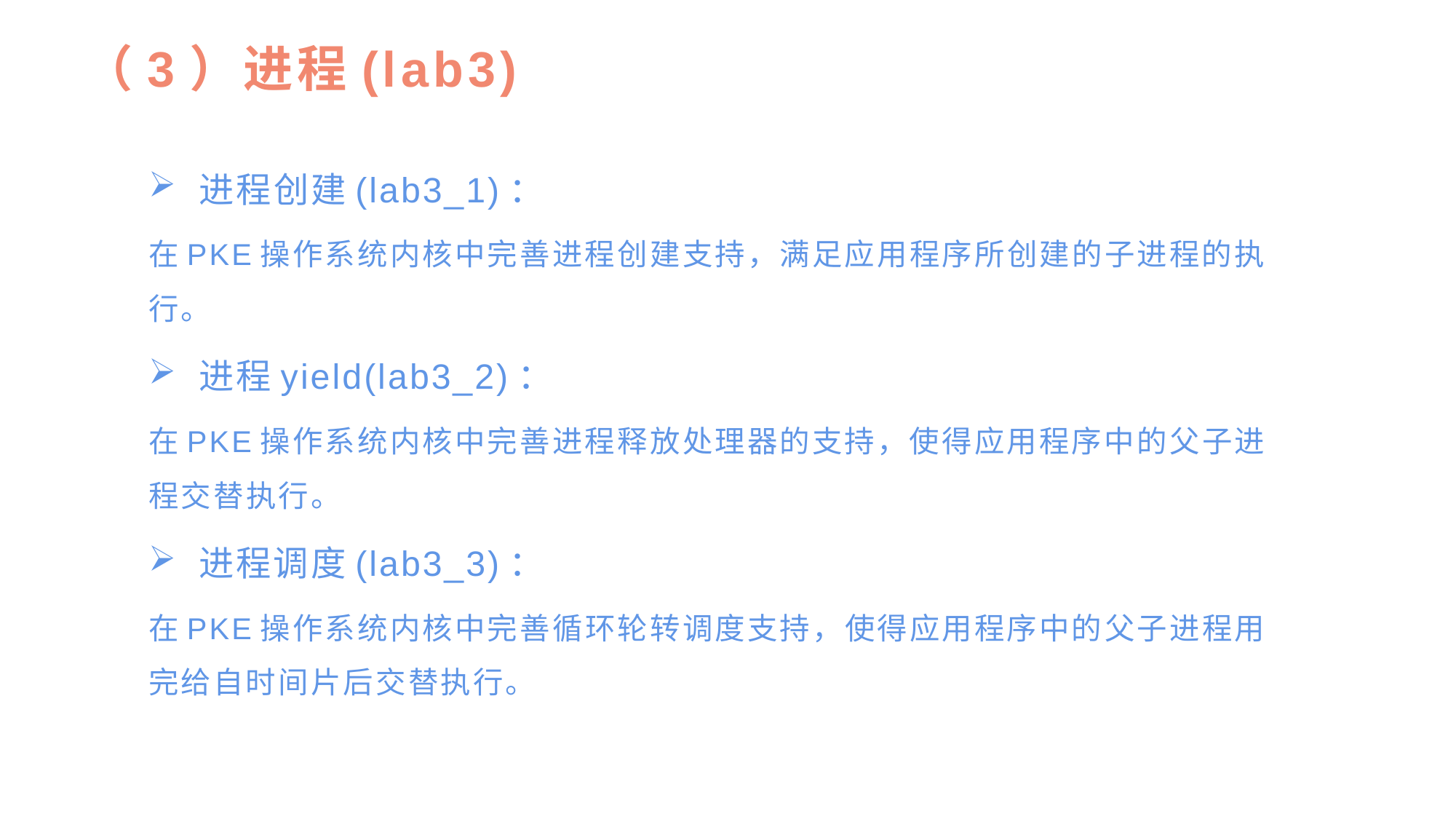

# （3）进程(lab3)
进程创建(lab3_1)：
	在PKE操作系统内核中完善进程创建支持，满足应用程序所创建的子进程的执行。
进程yield(lab3_2)：
	在PKE操作系统内核中完善进程释放处理器的支持，使得应用程序中的父子进程交替执行。
进程调度(lab3_3)：
	在PKE操作系统内核中完善循环轮转调度支持，使得应用程序中的父子进程用完给自时间片后交替执行。